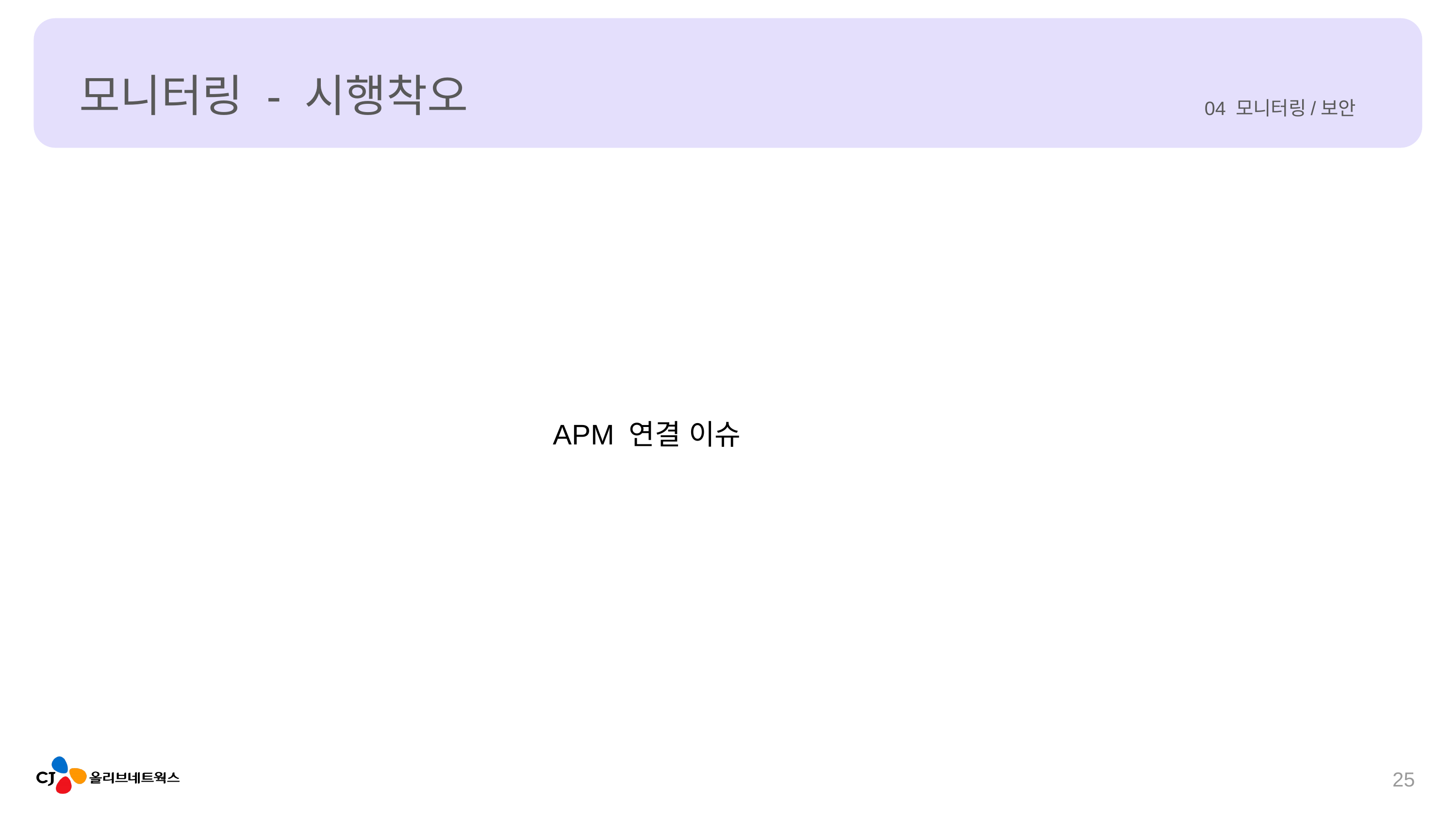

모니터링 - 시행착오
04 모니터링/보안
APM 연결 이슈
25